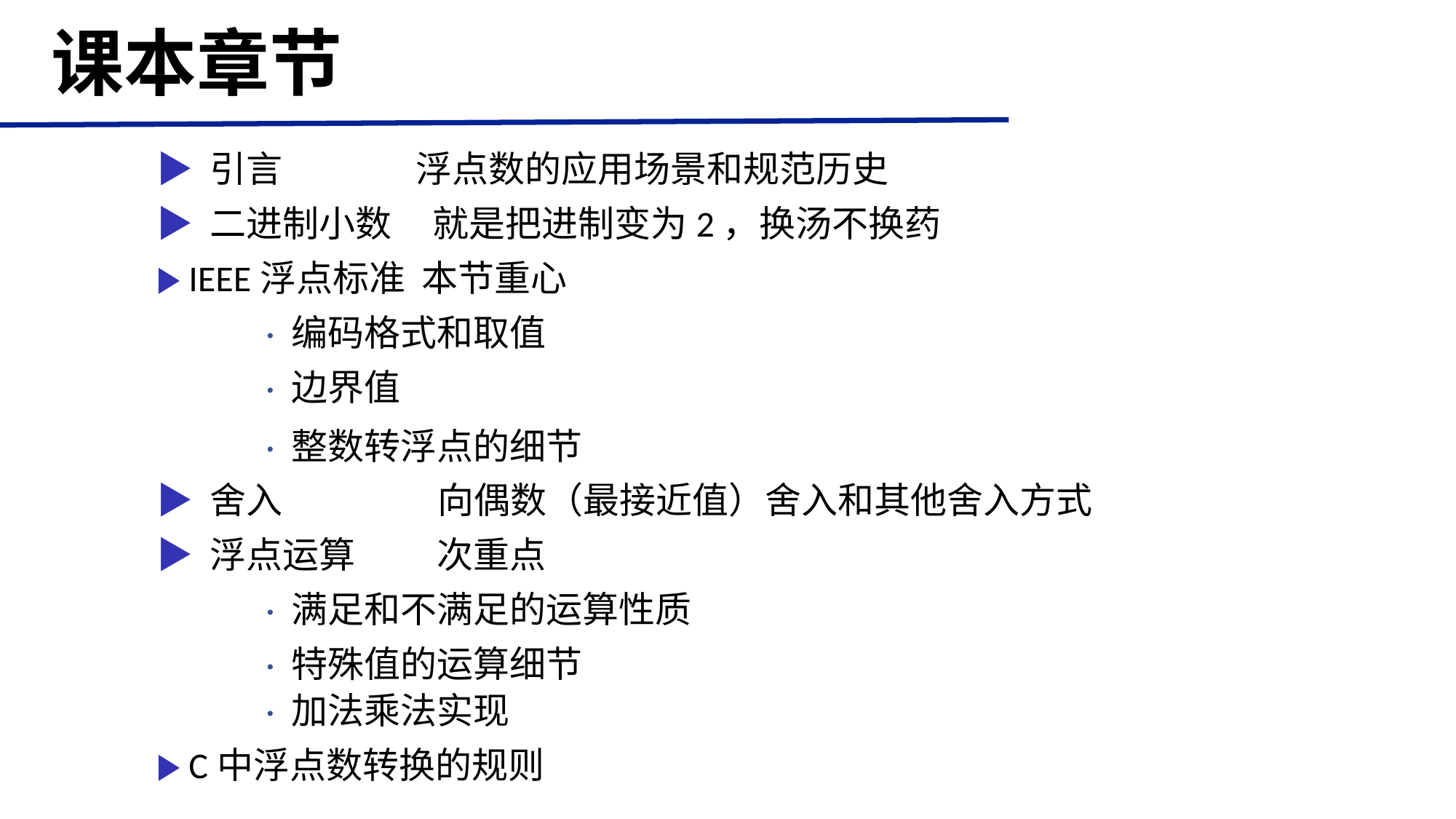

# 课本章节
▶ 引言	     浮点数的应用场景和规范历史
▶ 二进制小数     就是把进制变为2，换汤不换药
▶ IEEE浮点标准  本节重心
	· 编码格式和取值
	· 边界值
	· 整数转浮点的细节
▶ 舍入                   向偶数（最接近值）舍入和其他舍入方式
▶ 浮点运算          次重点
	· 满足和不满足的运算性质
	· 特殊值的运算细节
· 加法乘法实现
▶ C中浮点数转换的规则